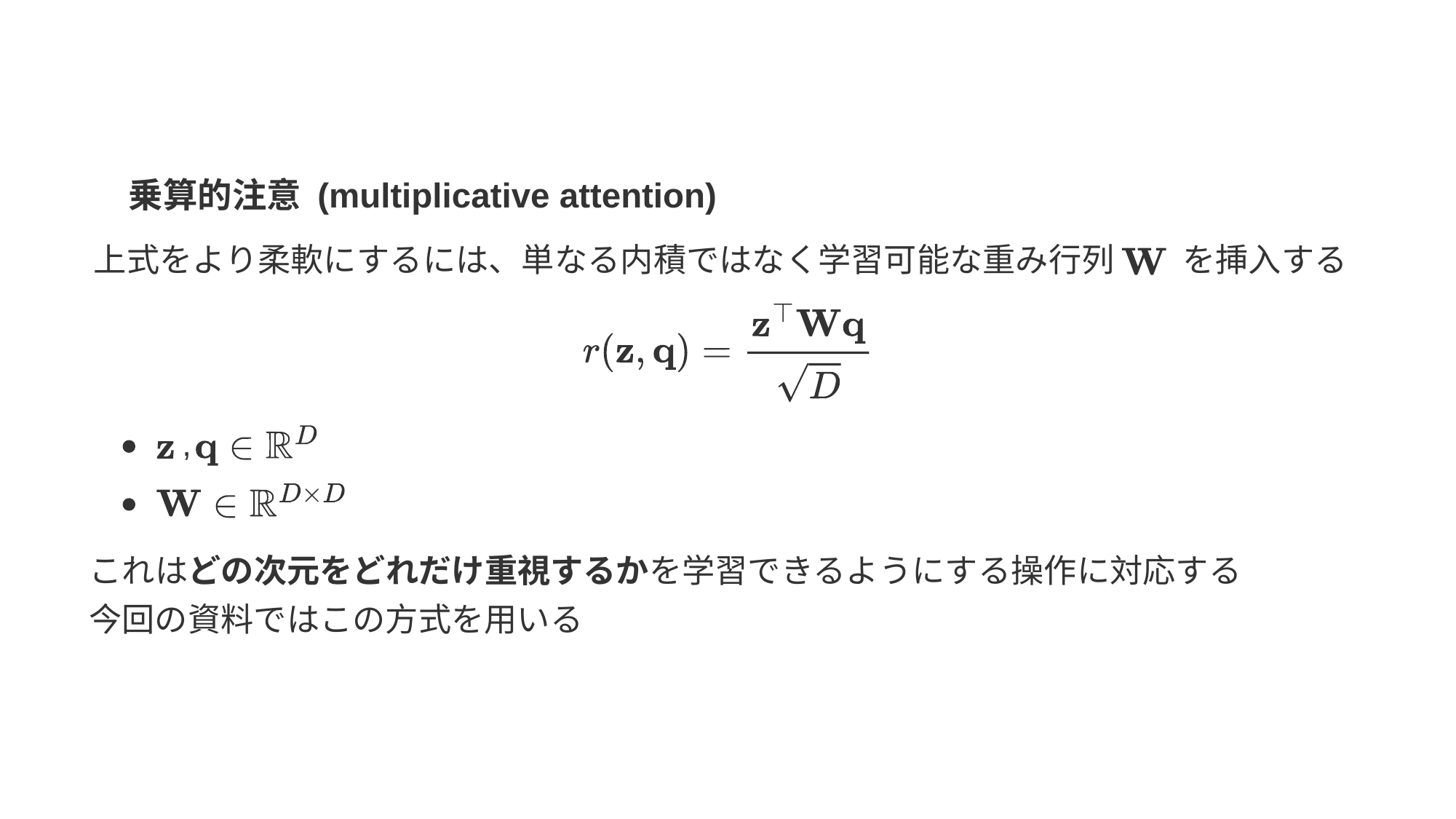

乗算的注意 (multiplicative attention)
上式をより柔軟にするには、単なる内積ではなく学習可能な重み行列
 を挿入する

,

これはどの次元をどれだけ重視するかを学習できるようにする操作に対応する
今回の資料ではこの方式を用いる